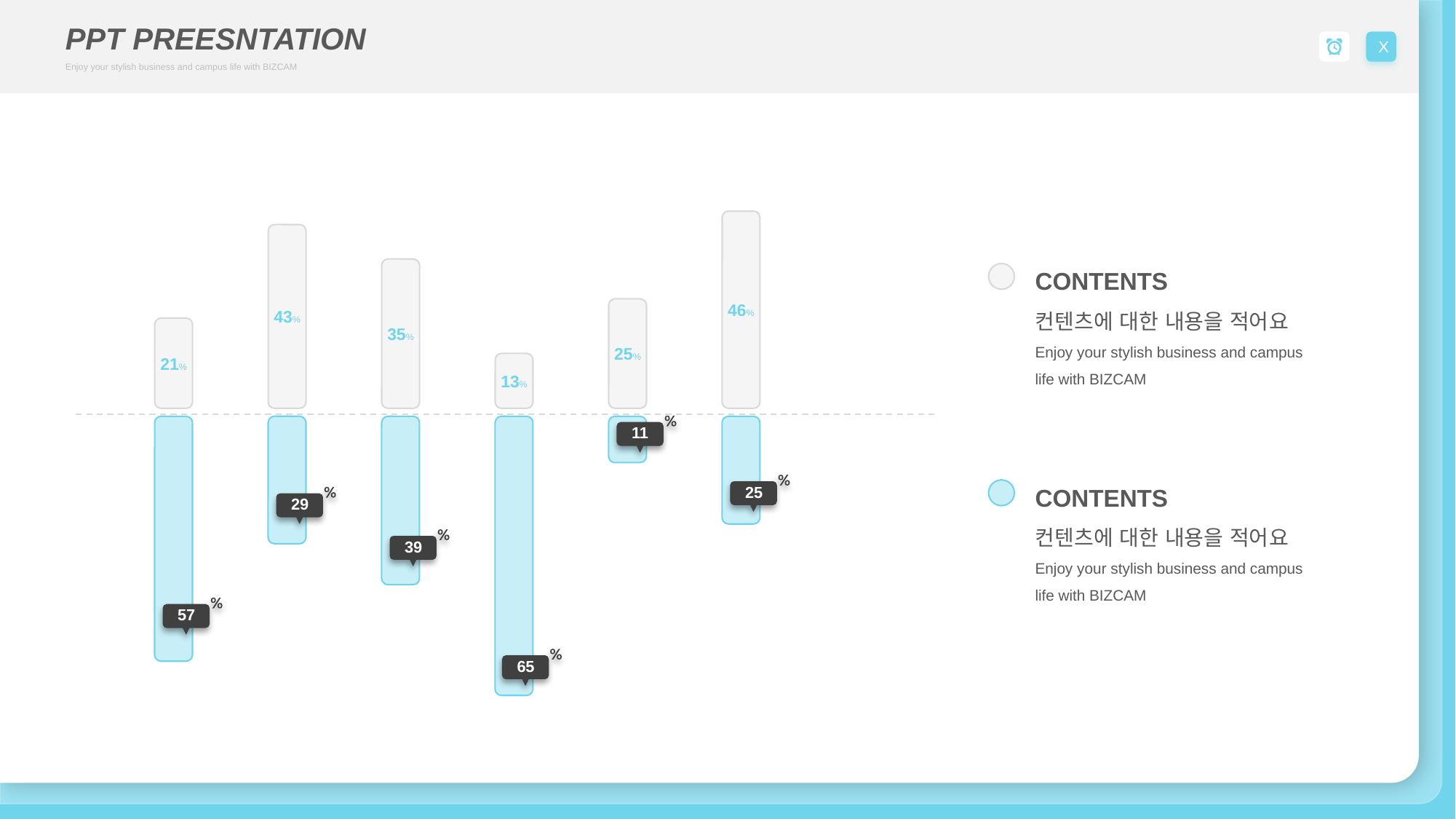

PPT PREESNTATION
Enjoy your stylish business and campus life with BIZCAM

X
46%
43%
CONTENTS
컨텐츠에 대한 내용을 적어요
Enjoy your stylish business and campus life with BIZCAM
35%

25%
21%
13%
11

CONTENTS
컨텐츠에 대한 내용을 적어요
Enjoy your stylish business and campus life with BIZCAM
25

29
39
57
65